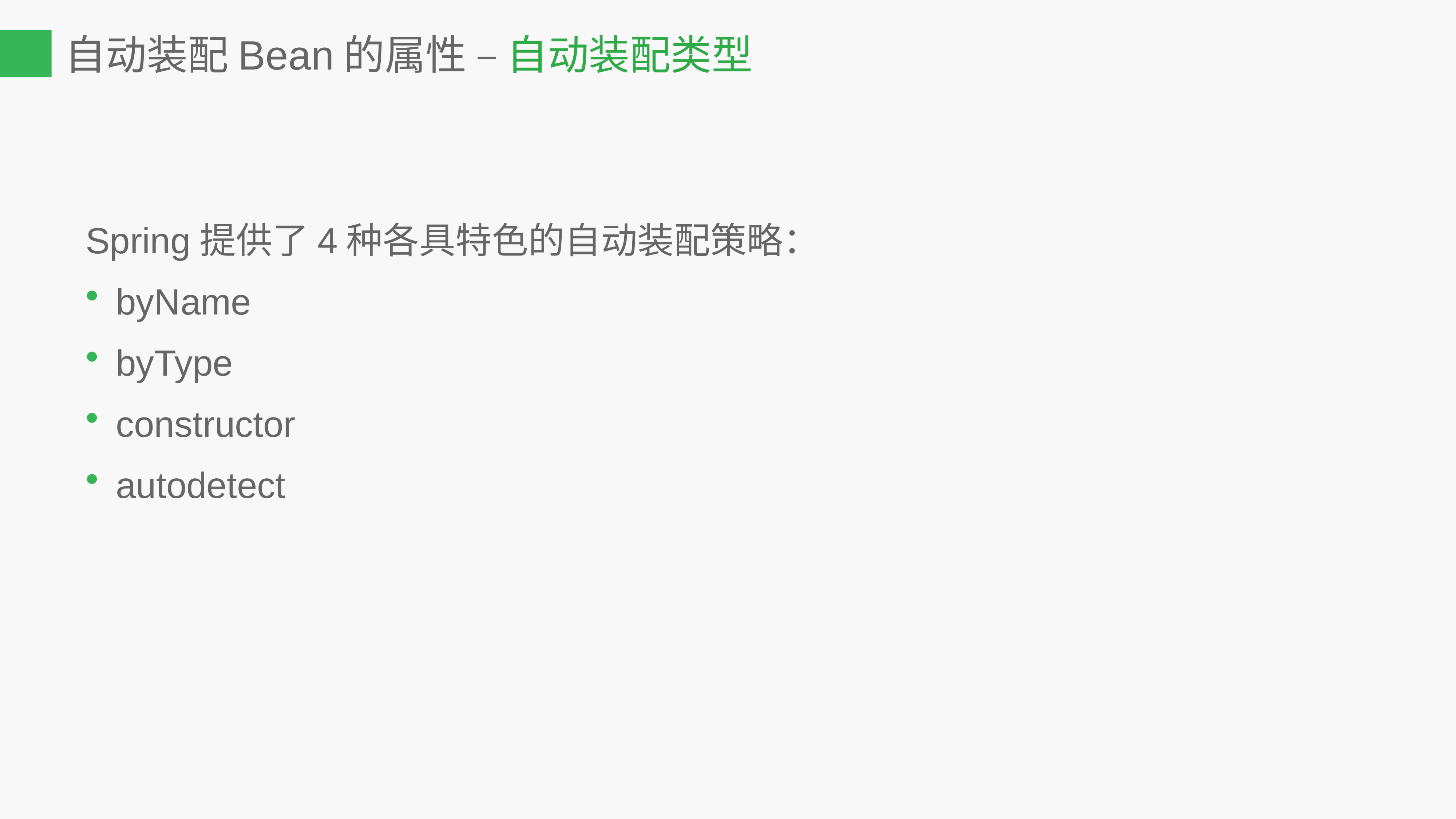

自动装配Bean的属性 – 自动装配类型

Spring提供了4种各具特色的自动装配策略：
byName
byType
constructor
autodetect